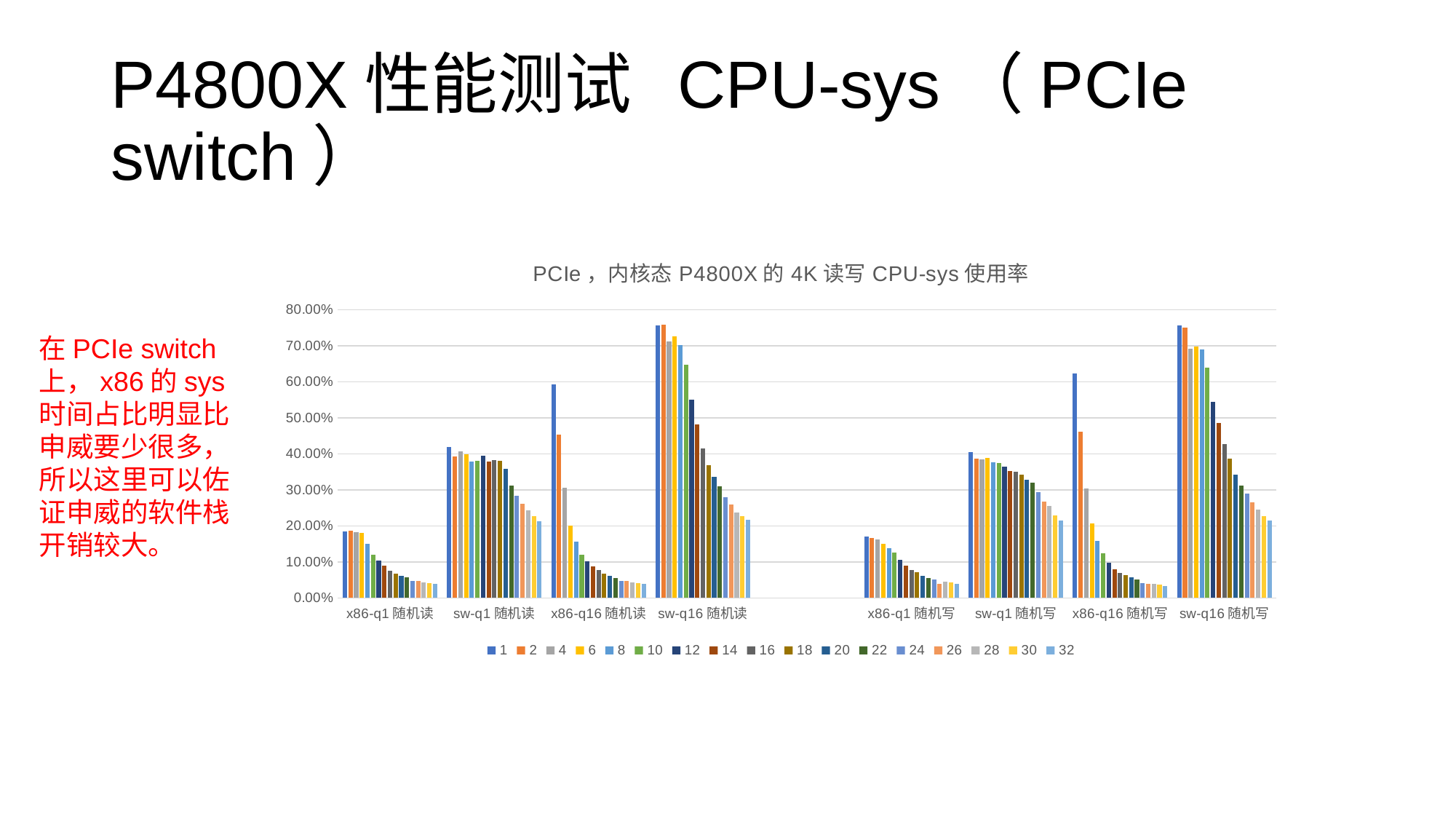

# P4800X性能测试  CPU-sys（PCIe switch）

### Chart: PCIe，内核态P4800X的4K读写CPU-sys使用率

| Category | 1 | 2 | 4 | 6 | 8 | 10 | 12 | 14 | 16 | 18 | 20 | 22 | 24 | 26 | 28 | 30 | 32 |
|---|---|---|---|---|---|---|---|---|---|---|---|---|---|---|---|---|---|
| x86-q1随机读 | 0.1848 | 0.1873 | 0.1833 | 0.1799 | 0.1504 | 0.1199 | 0.103 | 0.0891 | 0.0761 | 0.0674 | 0.0617 | 0.0567 | 0.0463 | 0.0483 | 0.044 | 0.0418 | 0.0402 |
| sw-q1随机读 | 0.4198 | 0.3919 | 0.4065 | 0.3997 | 0.3776 | 0.3804 | 0.3947 | 0.379 | 0.3835 | 0.3812 | 0.3588 | 0.3128 | 0.2845 | 0.2617 | 0.2438 | 0.2274 | 0.2134 |
| x86-q16随机读 | 0.5922 | 0.4542 | 0.3059 | 0.2005 | 0.1567 | 0.1198 | 0.1012 | 0.0874 | 0.0771 | 0.0678 | 0.061 | 0.0562 | 0.0471 | 0.0472 | 0.0437 | 0.0422 | 0.0387 |
| sw-q16随机读 | 0.7558 | 0.7593 | 0.7129 | 0.7264 | 0.7017 | 0.6481 | 0.5495 | 0.4809 | 0.4158 | 0.3677 | 0.3357 | 0.3094 | 0.2807 | 0.2604 | 0.2382 | 0.227 | 0.2167 |
|  | None | None | None | None | None | None | None | None | None | None | None | None | None | None | None | None | None |
| x86-q1随机写 | 0.1696 | 0.1671 | 0.1623 | 0.1499 | 0.1377 | 0.1256 | 0.1057 | 0.0892 | 0.0772 | 0.0707 | 0.0619 | 0.0557 | 0.0515 | 0.0401 | 0.0462 | 0.0424 | 0.0398 |
| sw-q1随机写 | 0.4052 | 0.3866 | 0.384 | 0.3881 | 0.3765 | 0.3739 | 0.364 | 0.3528 | 0.3493 | 0.3423 | 0.3273 | 0.3207 | 0.2935 | 0.2674 | 0.2547 | 0.2293 | 0.2153 |
| x86-q16随机写 | 0.6234 | 0.4622 | 0.3047 | 0.2065 | 0.159 | 0.1242 | 0.0979 | 0.0806 | 0.0687 | 0.063 | 0.0568 | 0.0506 | 0.0422 | 0.0397 | 0.0396 | 0.0368 | 0.0342 |
| sw-q16随机写 | 0.7557 | 0.7498 | 0.6923 | 0.6987 | 0.6906 | 0.6384 | 0.5448 | 0.4851 | 0.427 | 0.3869 | 0.3432 | 0.3115 | 0.2892 | 0.2661 | 0.2461 | 0.227 | 0.2145 |
在PCIe switch上，x86的sys时间占比明显比申威要少很多，所以这里可以佐证申威的软件栈开销较大。